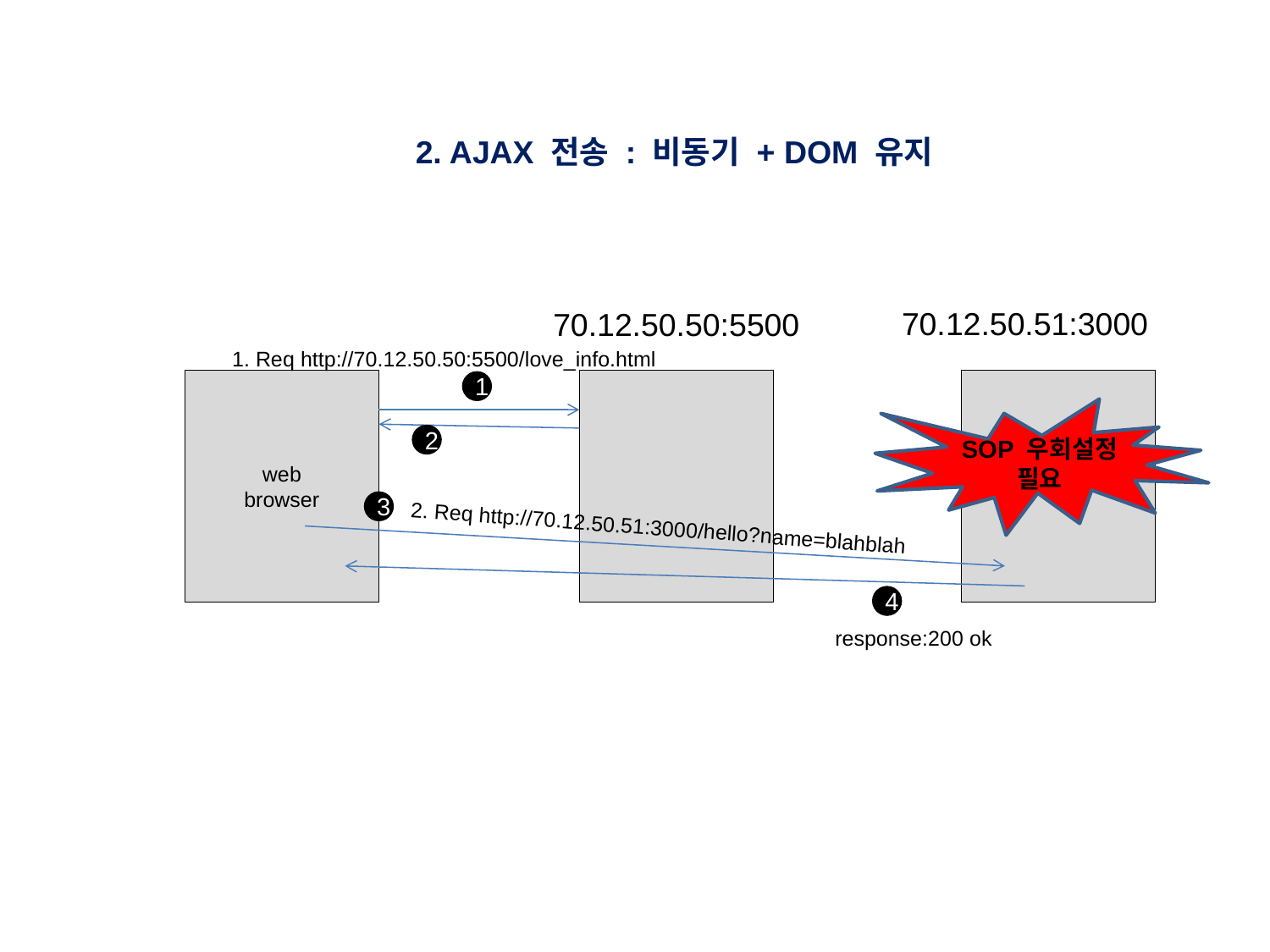

2. AJAX 전송 : 비동기 + DOM 유지
70.12.50.51:3000
70.12.50.50:5500
1. Req http://70.12.50.50:5500/love_info.html

web
browser

1
SOP 우회설정 필요
2
3
2. Req http://70.12.50.51:3000/hello?name=blahblah

4
response:200 ok